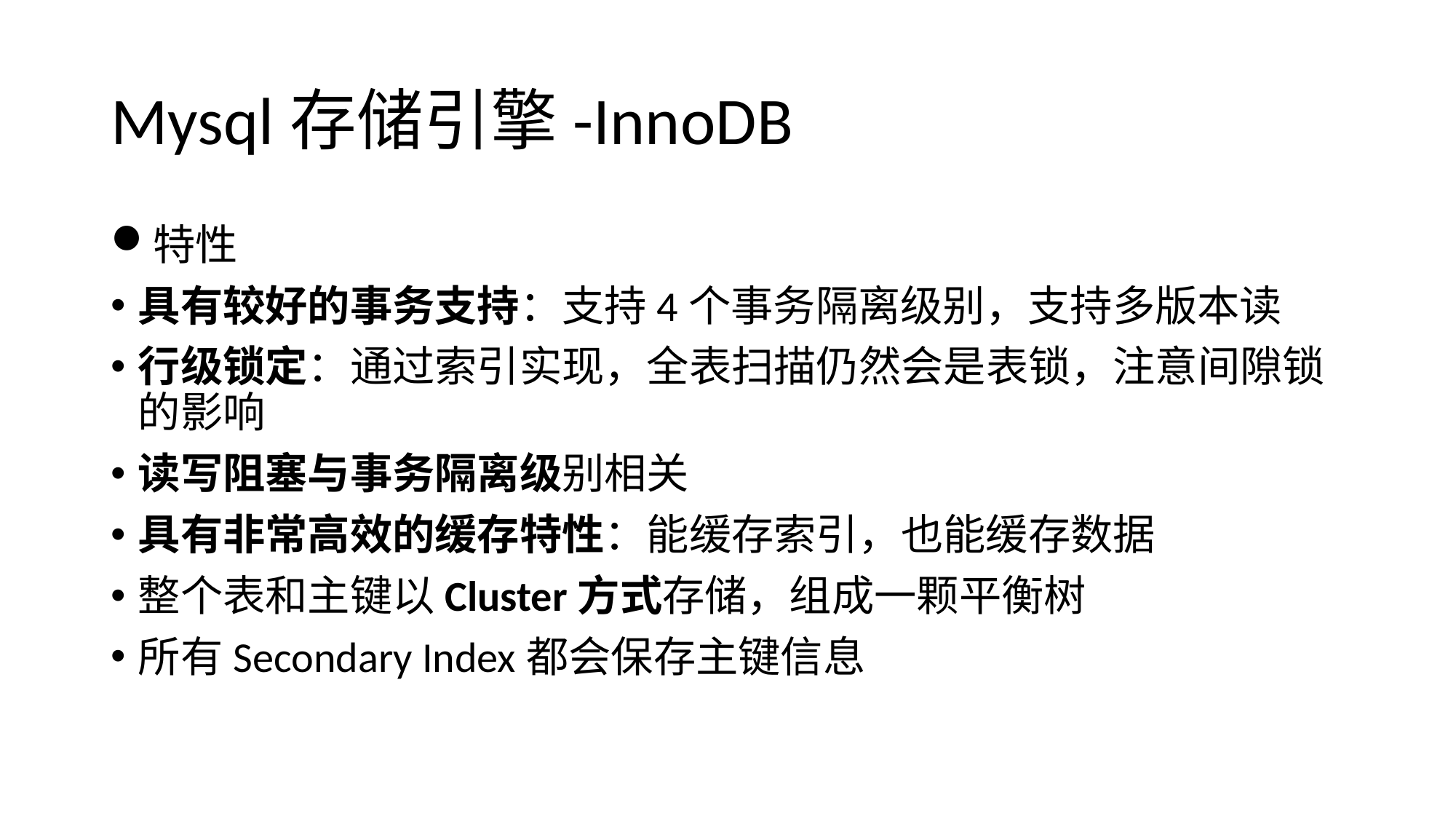

# Mysql存储引擎-InnoDB
特性
具有较好的事务支持：支持4个事务隔离级别，支持多版本读
行级锁定：通过索引实现，全表扫描仍然会是表锁，注意间隙锁的影响
读写阻塞与事务隔离级别相关
具有非常高效的缓存特性：能缓存索引，也能缓存数据
整个表和主键以Cluster方式存储，组成一颗平衡树
所有Secondary Index都会保存主键信息